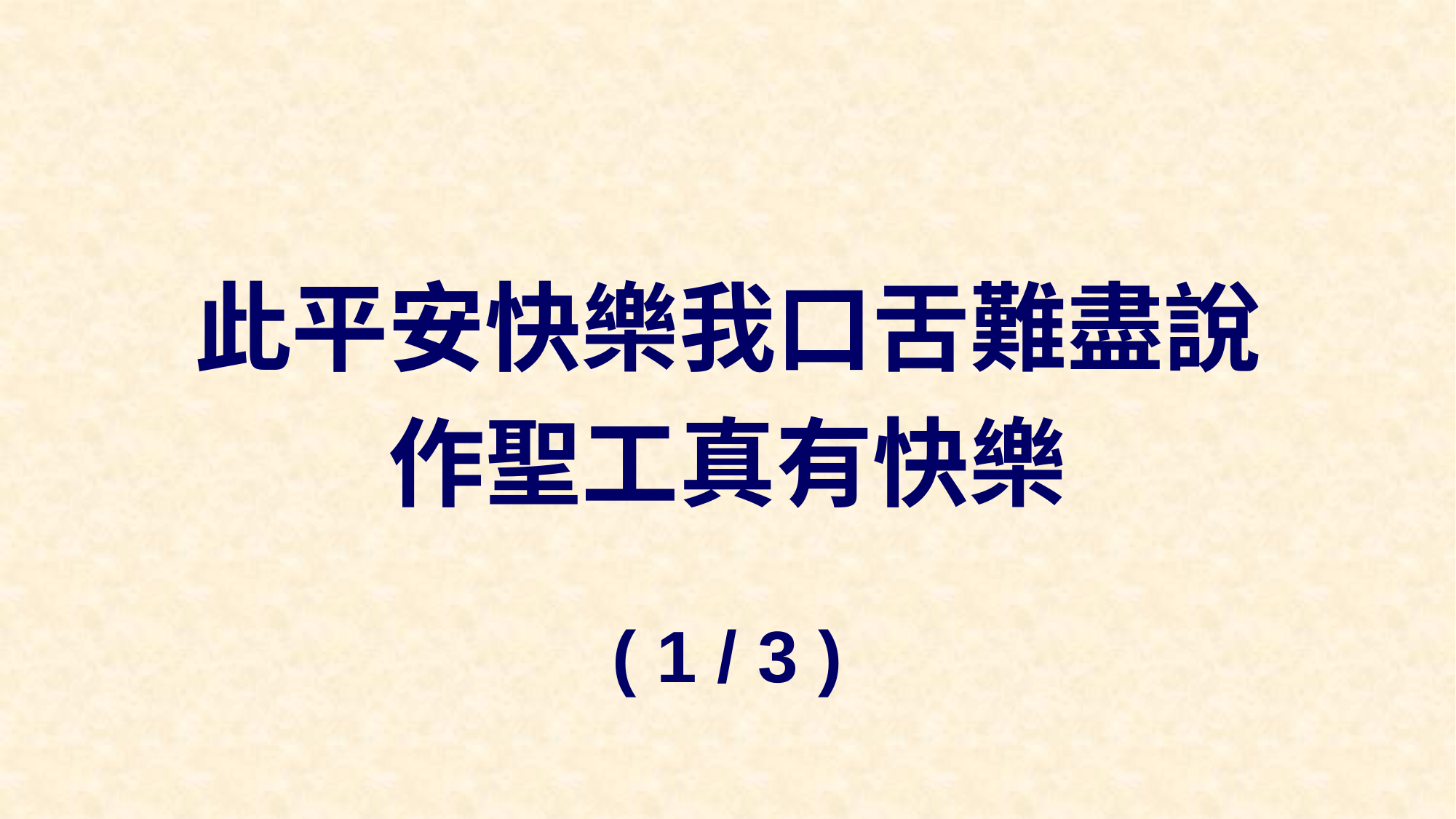

此平安快樂我口舌難盡說
作聖工真有快樂
( 1 / 3 )